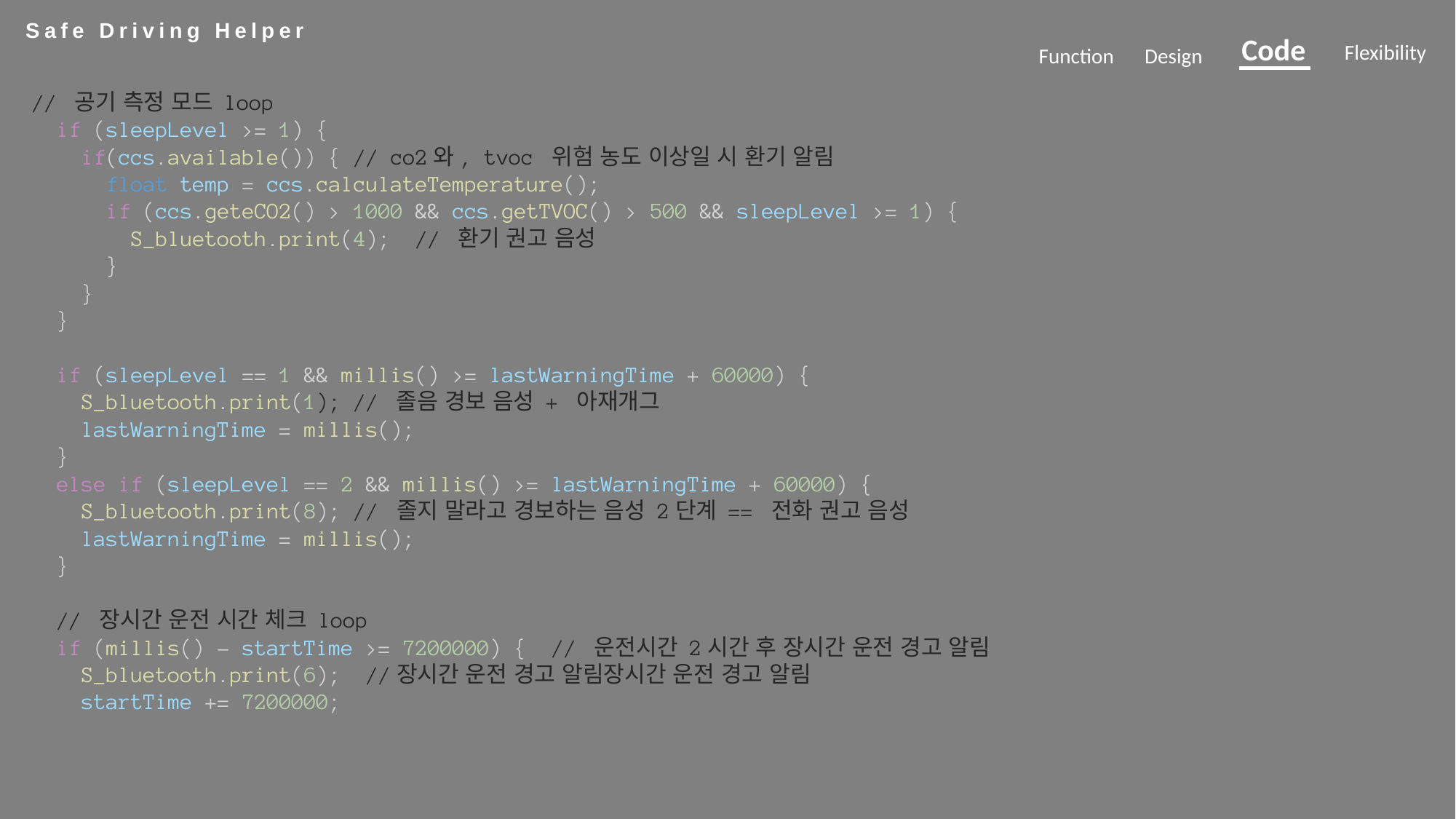

Safe Driving Helper
Code
Flexibility
Function
Design
// 공기 측정 모드 loop
  if (sleepLevel >= 1) {
    if(ccs.available()) { // co2와, tvoc 위험 농도 이상일 시 환기 알림
      float temp = ccs.calculateTemperature();
      if (ccs.geteCO2() > 1000 && ccs.getTVOC() > 500 && sleepLevel >= 1) {
        S_bluetooth.print(4);  // 환기 권고 음성
      }
    }
  }
  if (sleepLevel == 1 && millis() >= lastWarningTime + 60000) {
    S_bluetooth.print(1); // 졸음 경보 음성 + 아재개그
    lastWarningTime = millis();
  }
  else if (sleepLevel == 2 && millis() >= lastWarningTime + 60000) {
    S_bluetooth.print(8); // 졸지 말라고 경보하는 음성 2단계 == 전화 권고 음성
    lastWarningTime = millis();
  }
  // 장시간 운전 시간 체크 loop
  if (millis() - startTime >= 7200000) {  // 운전시간 2시간 후 장시간 운전 경고 알림
    S_bluetooth.print(6);  //장시간 운전 경고 알림장시간 운전 경고 알림
    startTime += 7200000;